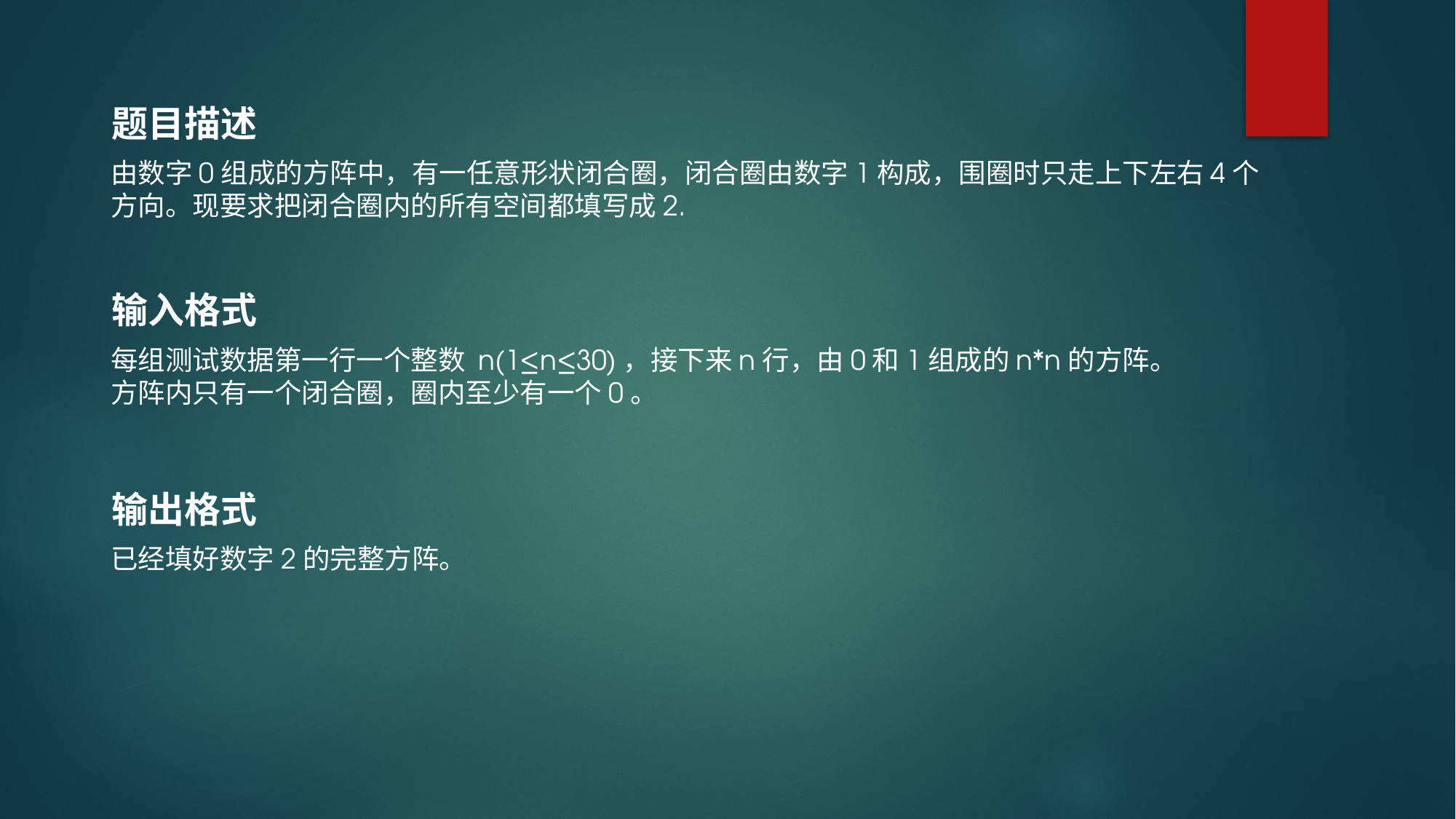

题目描述
由数字0组成的方阵中，有一任意形状闭合圈，闭合圈由数字1构成，围圈时只走上下左右4个方向。现要求把闭合圈内的所有空间都填写成2.
输入格式
每组测试数据第一行一个整数 n(1≤n≤30)，接下来n行，由0和1组成的n*n的方阵。
方阵内只有一个闭合圈，圈内至少有一个0。

输出格式
已经填好数字2的完整方阵。